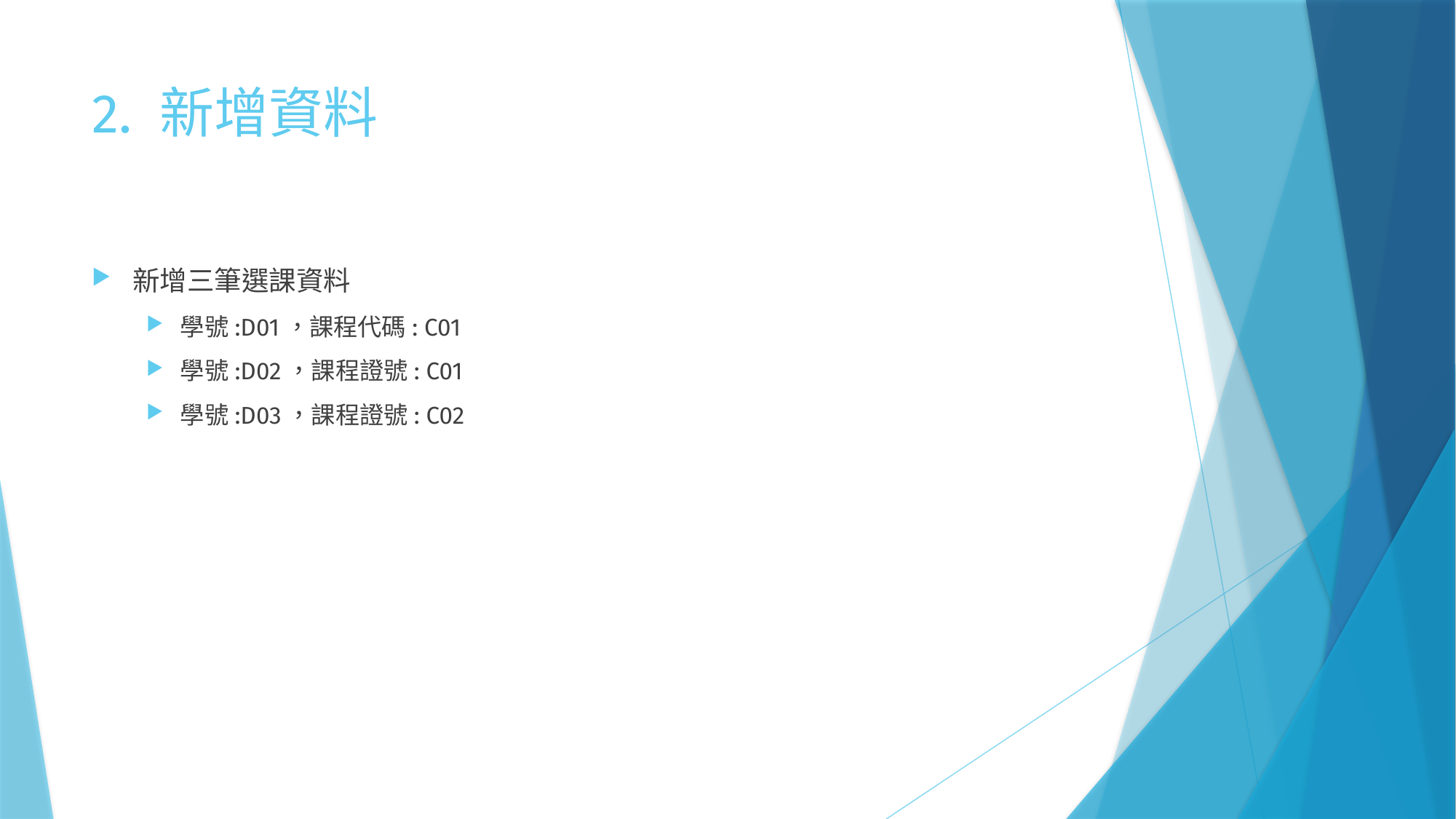

# 2. 新增資料
新增三筆選課資料
學號:D01，課程代碼: C01
學號:D02，課程證號: C01
學號:D03，課程證號: C02